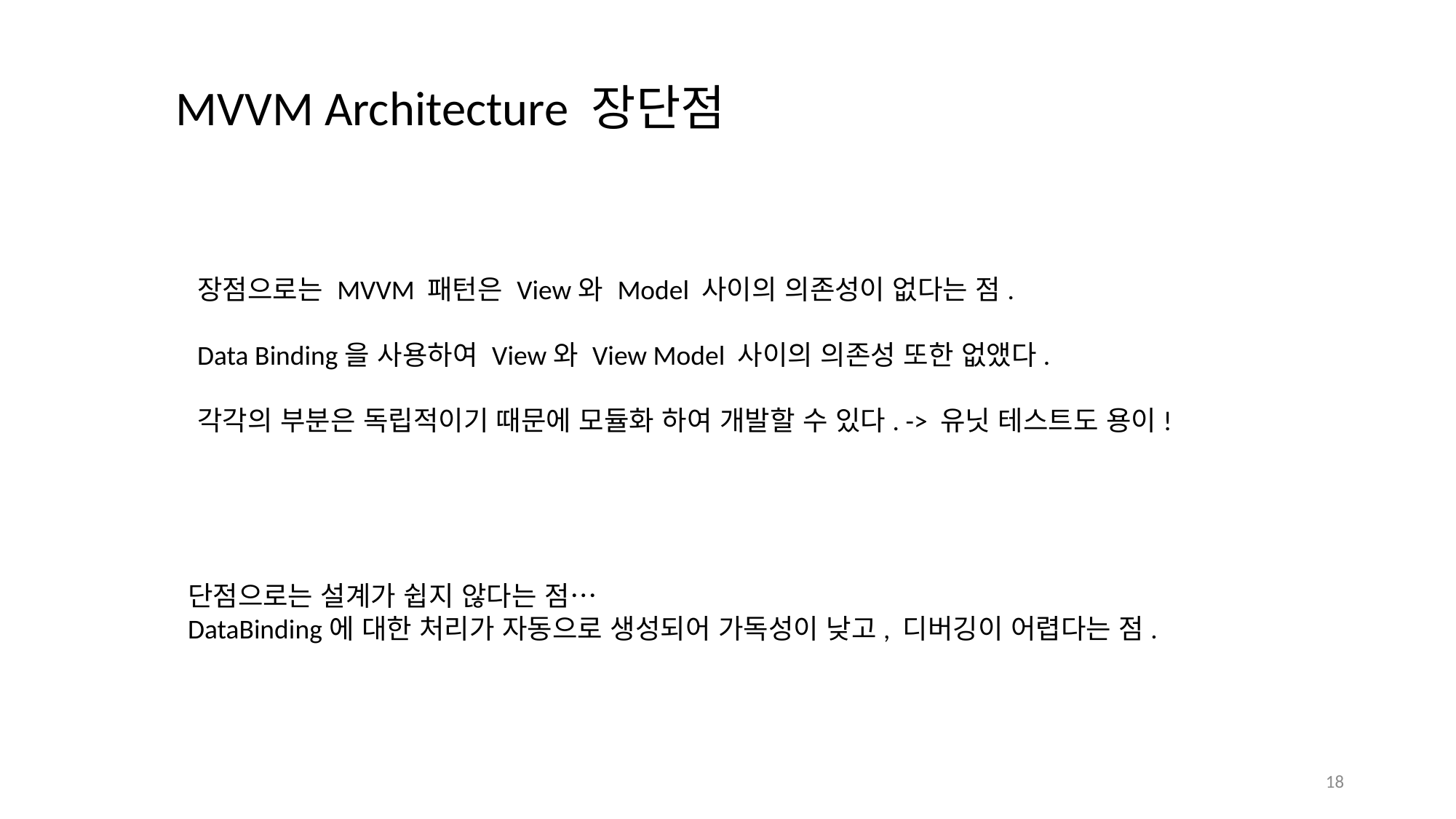

MVVM Architecture 장단점
장점으로는 MVVM 패턴은 View와 Model 사이의 의존성이 없다는 점.

Data Binding을 사용하여 View와 View Model 사이의 의존성 또한 없앴다.

각각의 부분은 독립적이기 때문에 모듈화 하여 개발할 수 있다. -> 유닛 테스트도 용이!
단점으로는 설계가 쉽지 않다는 점…
DataBinding에 대한 처리가 자동으로 생성되어 가독성이 낮고, 디버깅이 어렵다는 점.
18